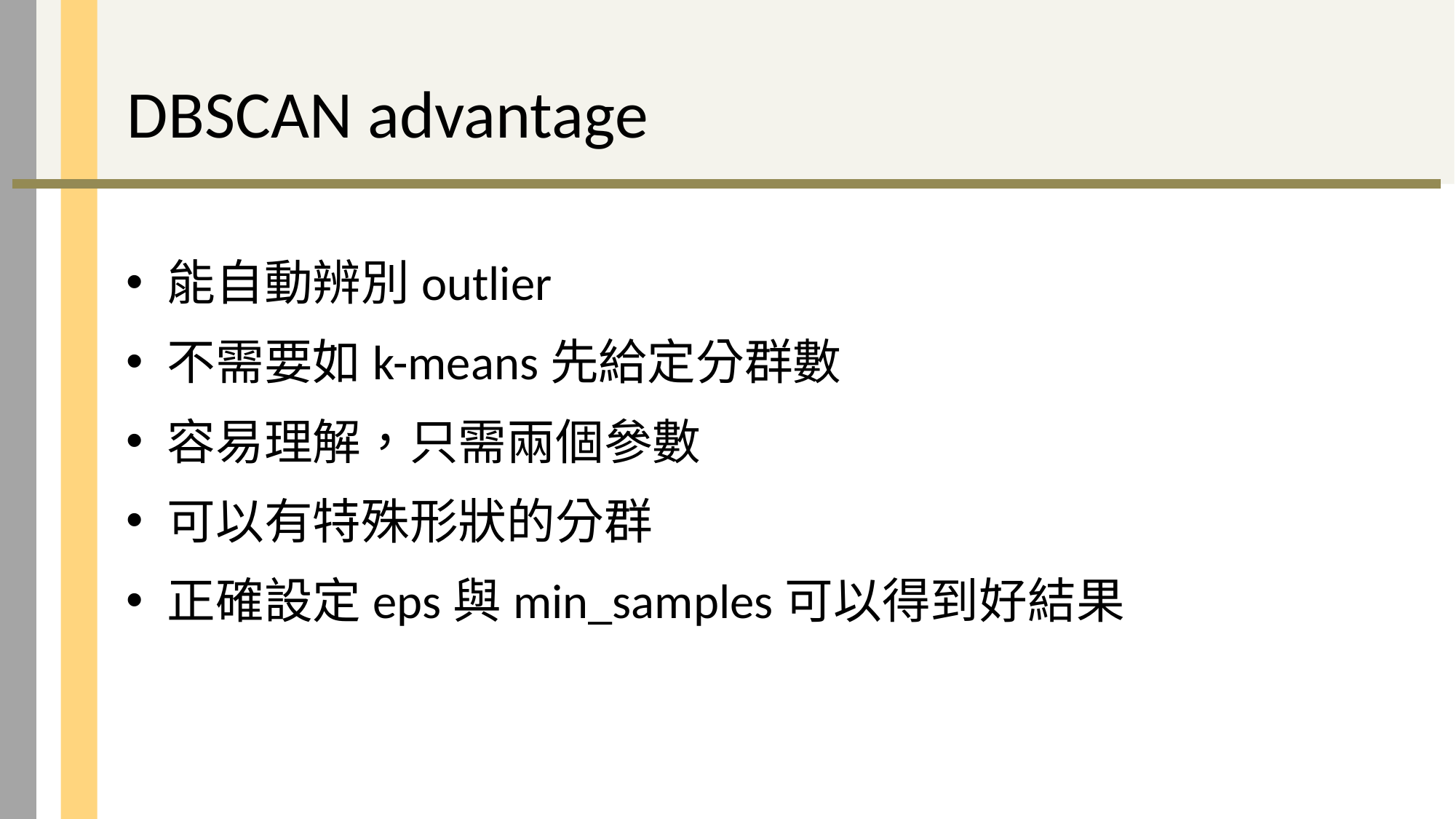

#
 DBSCAN advantage
能自動辨別outlier
不需要如k-means先給定分群數
容易理解，只需兩個參數
可以有特殊形狀的分群
正確設定eps與min_samples可以得到好結果